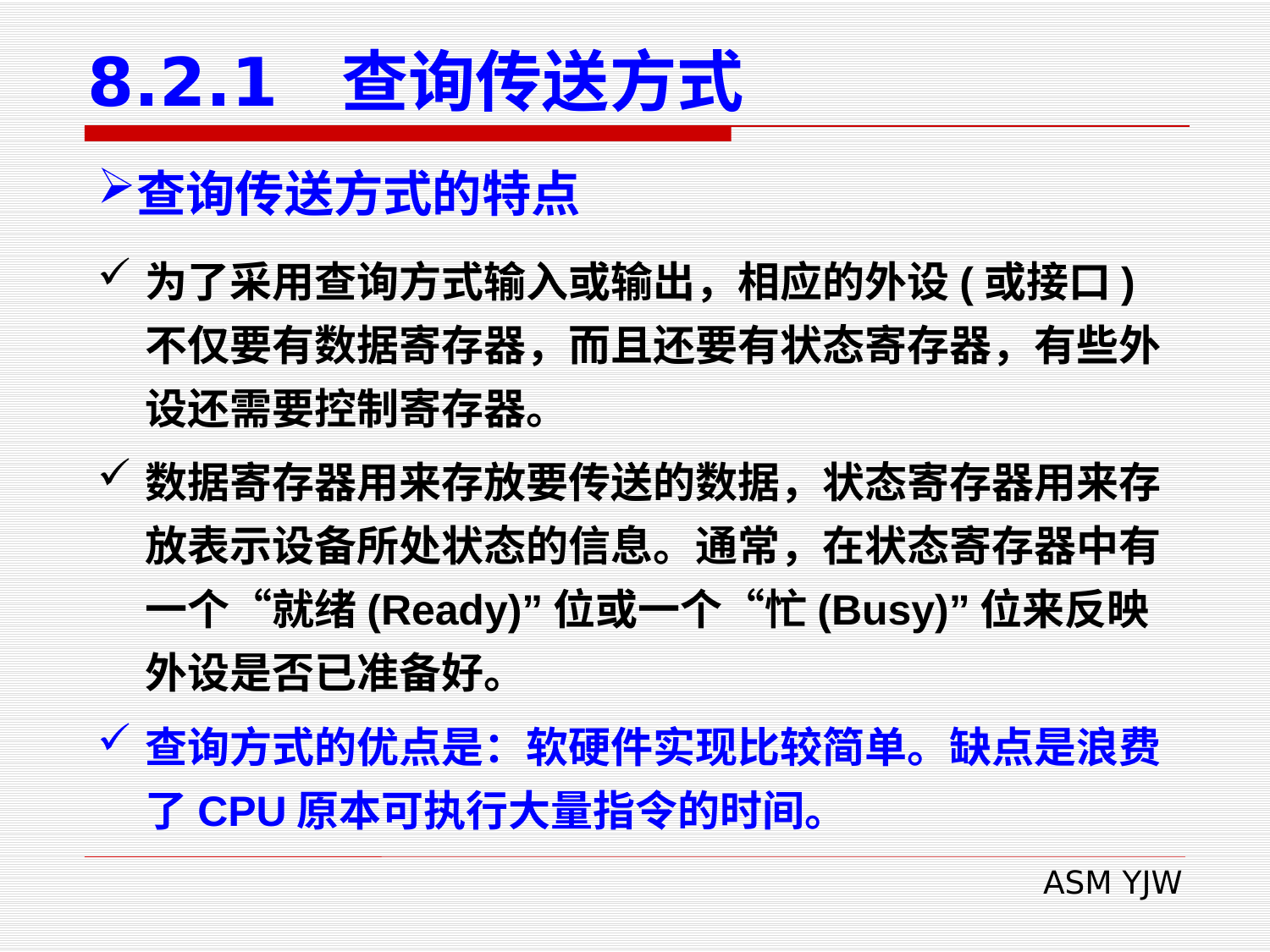

# 8.2.1  查询传送方式
查询传送方式的特点
为了采用查询方式输入或输出，相应的外设(或接口)不仅要有数据寄存器，而且还要有状态寄存器，有些外设还需要控制寄存器。
数据寄存器用来存放要传送的数据，状态寄存器用来存放表示设备所处状态的信息。通常，在状态寄存器中有一个“就绪(Ready)”位或一个“忙(Busy)”位来反映外设是否已准备好。
查询方式的优点是：软硬件实现比较简单。缺点是浪费了CPU原本可执行大量指令的时间。